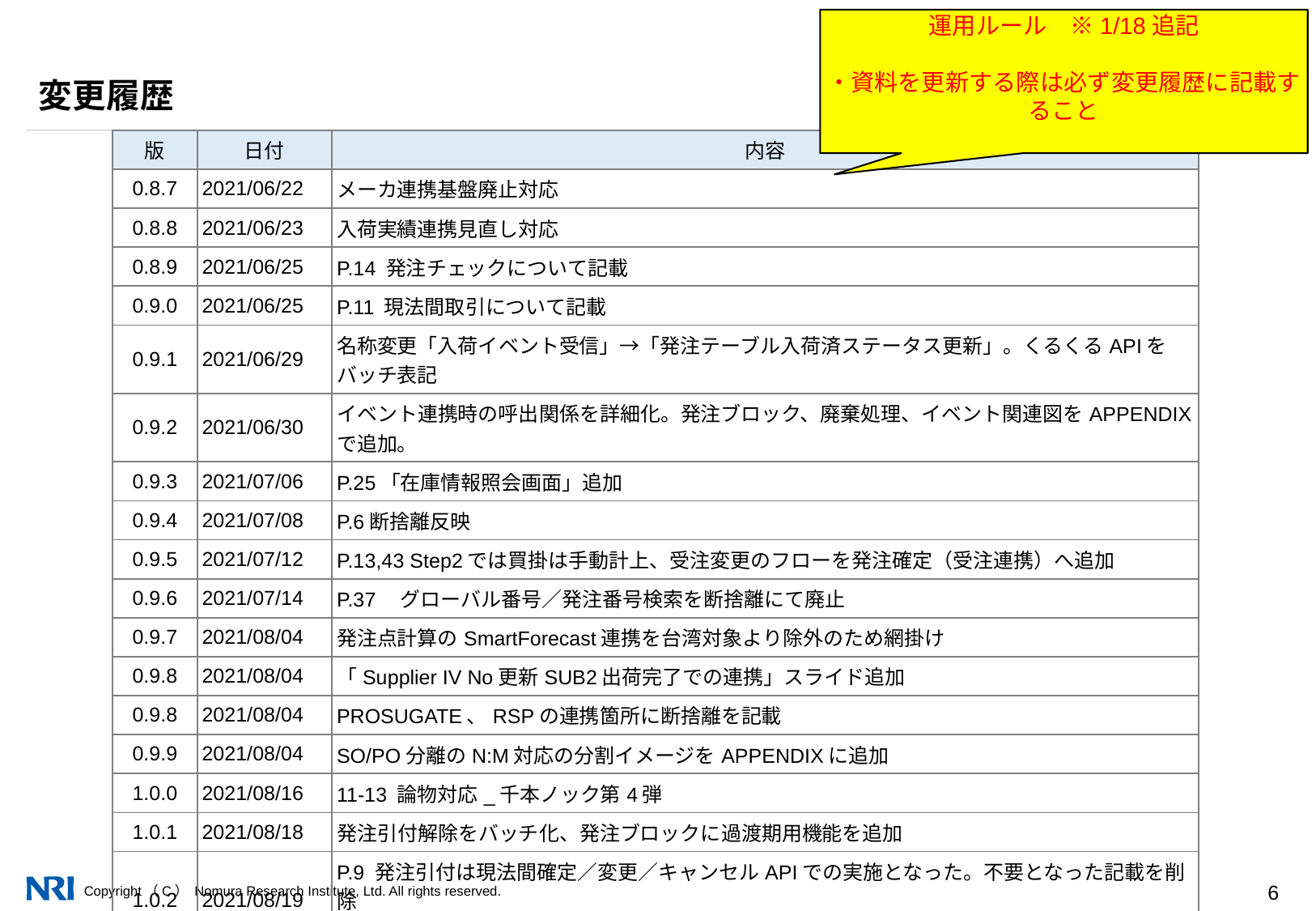

運用ルール　※1/18追記

・資料を更新する際は必ず変更履歴に記載すること
変更履歴
| 版 | 日付 | 内容 |
| --- | --- | --- |
| 0.8.7 | 2021/06/22 | メーカ連携基盤廃止対応 |
| 0.8.8 | 2021/06/23 | 入荷実績連携見直し対応 |
| 0.8.9 | 2021/06/25 | P.14 発注チェックについて記載 |
| 0.9.0 | 2021/06/25 | P.11 現法間取引について記載 |
| 0.9.1 | 2021/06/29 | 名称変更「入荷イベント受信」→「発注テーブル入荷済ステータス更新」。くるくるAPIをバッチ表記 |
| 0.9.2 | 2021/06/30 | イベント連携時の呼出関係を詳細化。発注ブロック、廃棄処理、イベント関連図をAPPENDIXで追加。 |
| 0.9.3 | 2021/07/06 | P.25「在庫情報照会画面」追加 |
| 0.9.4 | 2021/07/08 | P.6断捨離反映 |
| 0.9.5 | 2021/07/12 | P.13,43 Step2では買掛は手動計上、受注変更のフローを発注確定（受注連携）へ追加 |
| 0.9.6 | 2021/07/14 | P.37　グローバル番号／発注番号検索を断捨離にて廃止 |
| 0.9.7 | 2021/08/04 | 発注点計算のSmartForecast連携を台湾対象より除外のため網掛け |
| 0.9.8 | 2021/08/04 | 「Supplier IV No更新SUB2出荷完了での連携」スライド追加 |
| 0.9.8 | 2021/08/04 | PROSUGATE、RSPの連携箇所に断捨離を記載 |
| 0.9.9 | 2021/08/04 | SO/PO分離のN:M対応の分割イメージをAPPENDIXに追加 |
| 1.0.0 | 2021/08/16 | 11-13 論物対応\_千本ノック第4弾 |
| 1.0.1 | 2021/08/18 | 発注引付解除をバッチ化、発注ブロックに過渡期用機能を追加 |
| 1.0.2 | 2021/08/19 | P.9 発注引付は現法間確定／変更／キャンセルAPIでの実施となった。不要となった記載を削除 P.9 閉局についての記載が残っていたため削除 |
| 1.0.3 | 2021/08/20 | 需要予測UL/DL画面は台湾対象より除外のため網掛け |
| 1.0.4 | 2021/08/20 | P.24-27 サービス名の更新漏れに対応 |
| 1.0.5 | 2021/08/20 | サプライヤ在庫連携も台湾断捨離のため網掛け、機能統合しているイメージを修正 |